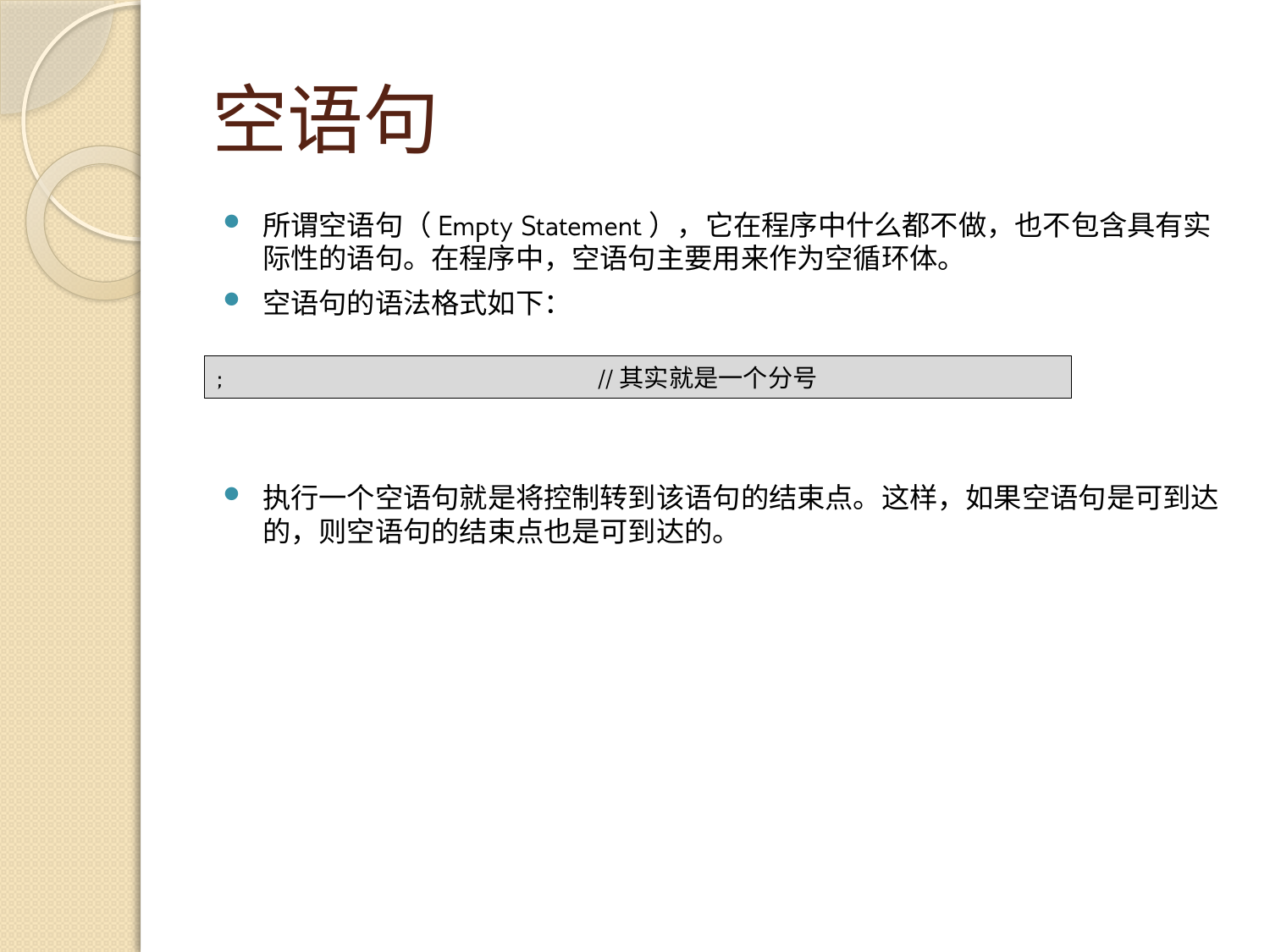

# 空语句
所谓空语句（Empty Statement），它在程序中什么都不做，也不包含具有实际性的语句。在程序中，空语句主要用来作为空循环体。
空语句的语法格式如下：
;			//其实就是一个分号
执行一个空语句就是将控制转到该语句的结束点。这样，如果空语句是可到达的，则空语句的结束点也是可到达的。